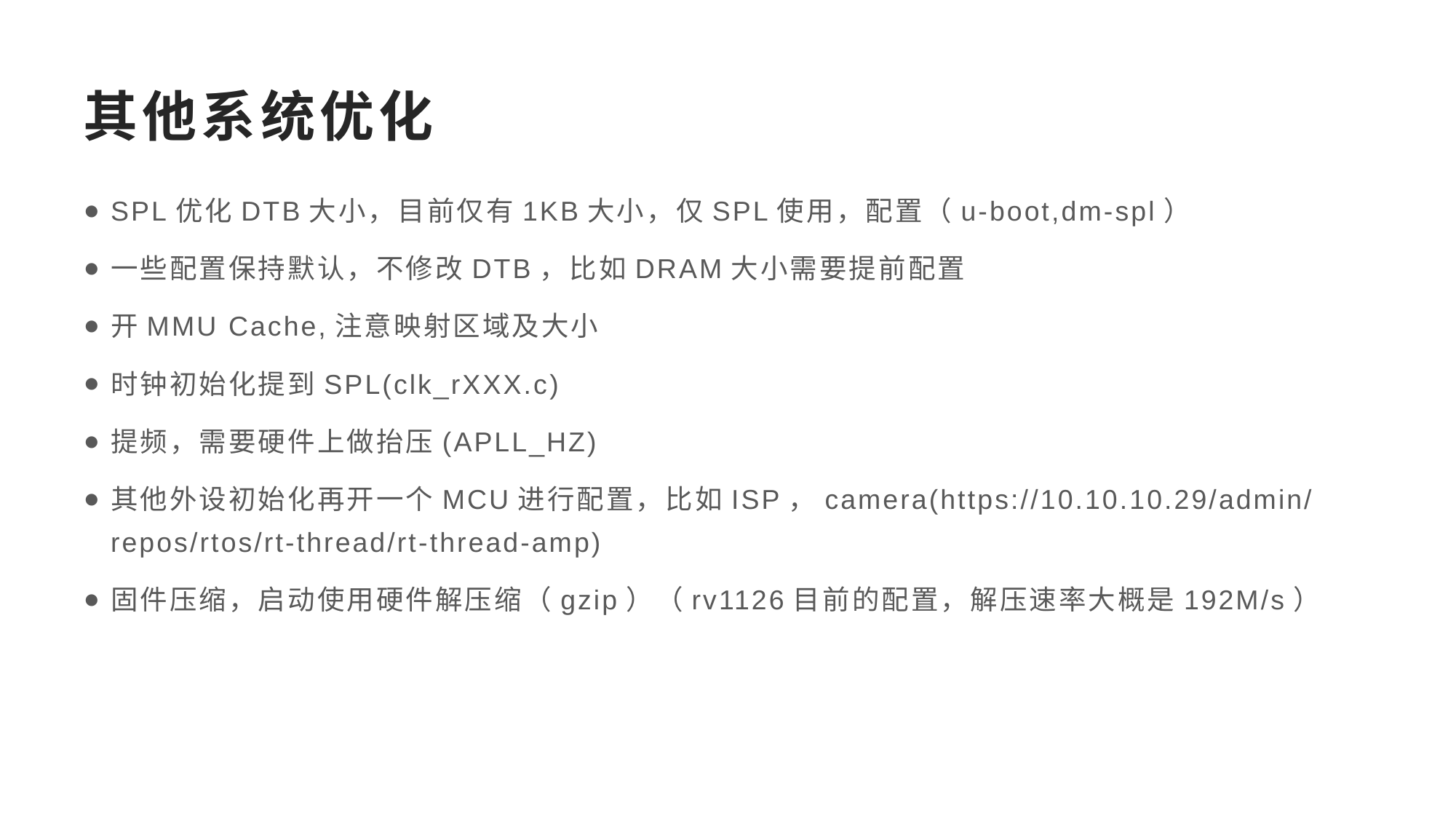

# 其他系统优化
SPL优化DTB大小，目前仅有1KB大小，仅SPL使用，配置（u-boot,dm-spl）
一些配置保持默认，不修改DTB，比如DRAM大小需要提前配置
开MMU Cache,注意映射区域及大小
时钟初始化提到SPL(clk_rXXX.c)
提频，需要硬件上做抬压(APLL_HZ)
其他外设初始化再开一个MCU进行配置，比如ISP，camera(https://10.10.10.29/admin/repos/rtos/rt-thread/rt-thread-amp)
固件压缩，启动使用硬件解压缩（gzip）（rv1126目前的配置，解压速率大概是192M/s）